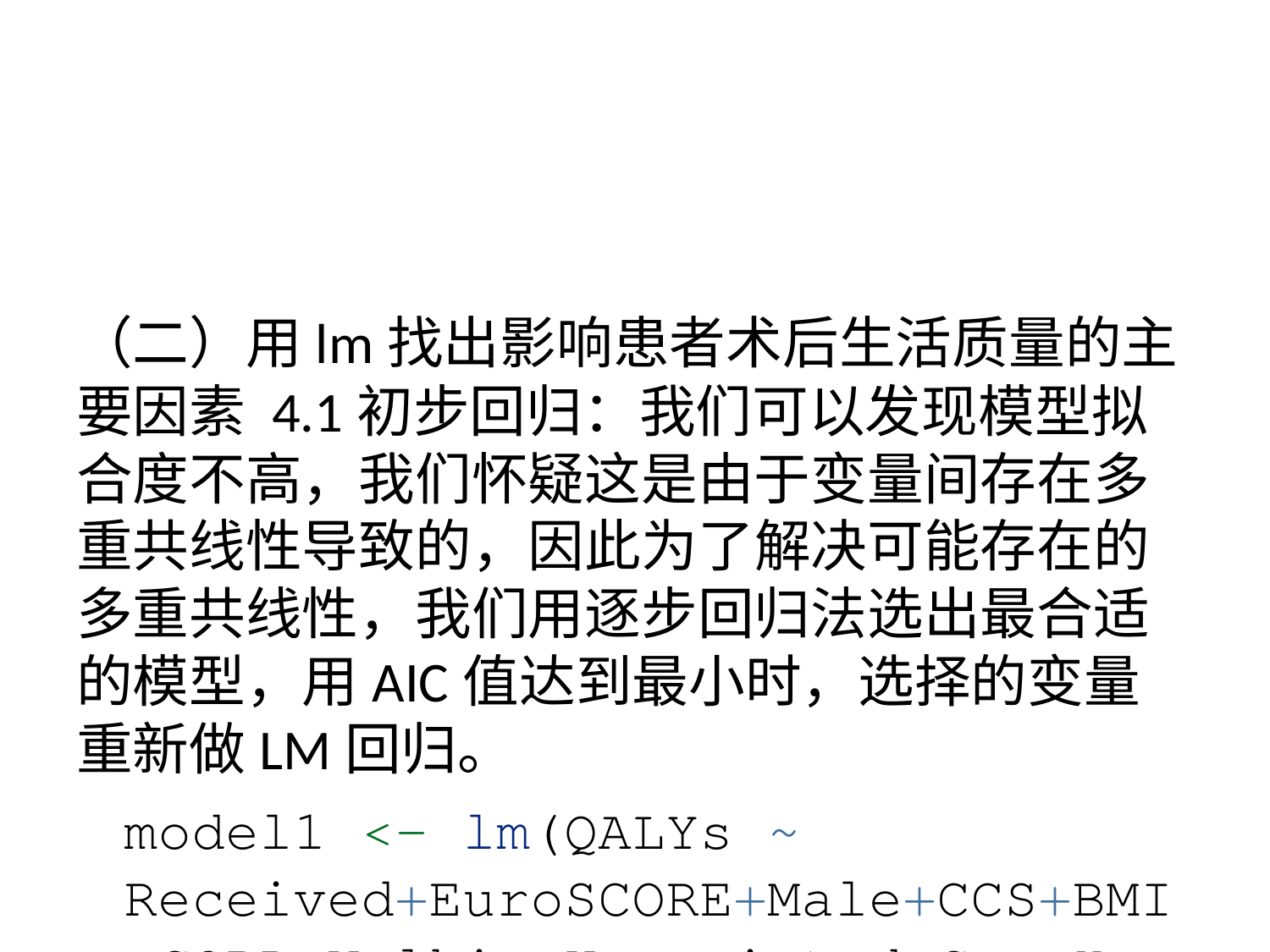

（二）用lm找出影响患者术后生活质量的主要因素 4.1初步回归：我们可以发现模型拟合度不高，我们怀疑这是由于变量间存在多重共线性导致的，因此为了解决可能存在的多重共线性，我们用逐步回归法选出最合适的模型，用AIC值达到最小时，选择的变量重新做LM回归。
model1 <- lm(QALYs ~ Received+EuroSCORE+Male+CCS+BMI+COPD+WalkingUnassisted+CareHome+FEV1baseline+NurseExperience+Pain+Cost+age+recovery_time,data1)
summary(model1)
##
## Call:
## lm(formula = QALYs ~ Received + EuroSCORE + Male + CCS + BMI +
##     COPD + WalkingUnassisted + CareHome + FEV1baseline + NurseExperience +
##     Pain + Cost + age + recovery_time, data = data1)
##
## Residuals:
##      Min       1Q   Median       3Q      Max
## -0.66700 -0.13647  0.01186  0.15511  0.50170
##
## Coefficients:
##                         Estimate Std. Error t value Pr(>|t|)
## (Intercept)            3.840e-01  2.694e-01   1.425    0.154
## ReceivedMS             1.220e-01  1.760e-02   6.929 8.03e-12 ***
## EuroSCORE             -3.314e-03  4.068e-03  -0.815    0.415
## MaleTRUE              -4.566e-02  3.050e-02  -1.497    0.135
## CCS                   -2.677e-03  7.438e-03  -0.360    0.719
## BMI                   -8.109e-04  2.540e-03  -0.319    0.750
## COPDTRUE              -1.998e-02  1.631e-02  -1.225    0.221
## WalkingUnassistedTRUE  2.218e-02  3.739e-02   0.593    0.553
## CareHomeTRUE          -4.879e-03  1.853e-02  -0.263    0.792
## FEV1baseline           2.338e-02  1.525e-02   1.533    0.126
## NurseExperience        1.158e-03  1.147e-03   1.010    0.313
## Pain                   6.309e-04  1.314e-03   0.480    0.631
## Cost                  -5.885e-06  8.152e-07  -7.219 1.11e-12 ***
## age                    2.313e-03  2.959e-03   0.782    0.435
## recovery_time          1.136e-03  9.236e-04   1.230    0.219
## ---
## Signif. codes:  0 '***' 0.001 '**' 0.01 '*' 0.05 '.' 0.1 ' ' 1
##
## Residual standard error: 0.2295 on 904 degrees of freedom
## Multiple R-squared:  0.1116, Adjusted R-squared:  0.09779
## F-statistic: 8.108 on 14 and 904 DF,  p-value: < 2.2e-16
4.2逐步回归——我们选择AIC值最小的模型
lm.step <- step(model1)
## Start:  AIC=-2690.33
## QALYs ~ Received + EuroSCORE + Male + CCS + BMI + COPD + WalkingUnassisted +
##     CareHome + FEV1baseline + NurseExperience + Pain + Cost +
##     age + recovery_time
##
##                     Df Sum of Sq    RSS     AIC
## - CareHome           1   0.00365 47.621 -2692.2
## - BMI                1   0.00537 47.623 -2692.2
## - CCS                1   0.00682 47.624 -2692.2
## - Pain               1   0.01215 47.629 -2692.1
## - WalkingUnassisted  1   0.01854 47.636 -2692.0
## - age                1   0.03218 47.649 -2691.7
## - EuroSCORE          1   0.03496 47.652 -2691.7
## - NurseExperience    1   0.05374 47.671 -2691.3
## - COPD               1   0.07908 47.696 -2690.8
## - recovery_time      1   0.07971 47.697 -2690.8
## <none>                           47.617 -2690.3
## - Male               1   0.11806 47.735 -2690.1
## - FEV1baseline       1   0.12382 47.741 -2689.9
## - Received           1   2.52924 50.146 -2644.8
## - Cost               1   2.74531 50.362 -2640.8
##
## Step:  AIC=-2692.25
## QALYs ~ Received + EuroSCORE + Male + CCS + BMI + COPD + WalkingUnassisted +
##     FEV1baseline + NurseExperience + Pain + Cost + age + recovery_time
##
##                     Df Sum of Sq    RSS     AIC
## - BMI                1   0.00564 47.626 -2694.2
## - CCS                1   0.00695 47.628 -2694.1
## - Pain               1   0.01186 47.633 -2694.0
## - WalkingUnassisted  1   0.01872 47.640 -2693.9
## - age                1   0.03193 47.653 -2693.6
## - EuroSCORE          1   0.03533 47.656 -2693.6
## - NurseExperience    1   0.05308 47.674 -2693.2
## - COPD               1   0.07951 47.700 -2692.7
## - recovery_time      1   0.08117 47.702 -2692.7
## <none>                           47.621 -2692.2
## - Male               1   0.11819 47.739 -2692.0
## - FEV1baseline       1   0.12394 47.745 -2691.9
## - Received           1   2.54254 50.163 -2646.4
## - Cost               1   2.74199 50.363 -2642.8
##
## Step:  AIC=-2694.15
## QALYs ~ Received + EuroSCORE + Male + CCS + COPD + WalkingUnassisted +
##     FEV1baseline + NurseExperience + Pain + Cost + age + recovery_time
##
##                     Df Sum of Sq    RSS     AIC
## - CCS                1   0.00663 47.633 -2696.0
## - Pain               1   0.01300 47.639 -2695.9
## - WalkingUnassisted  1   0.01940 47.646 -2695.8
## - age                1   0.03408 47.661 -2695.5
## - EuroSCORE          1   0.03563 47.662 -2695.5
## - NurseExperience    1   0.05136 47.678 -2695.2
## - COPD               1   0.08099 47.707 -2694.6
## - recovery_time      1   0.08110 47.708 -2694.6
## <none>                           47.626 -2694.2
## - Male               1   0.11732 47.744 -2693.9
## - FEV1baseline       1   0.12317 47.750 -2693.8
## - Received           1   2.53812 50.165 -2648.4
## - Cost               1   2.74270 50.369 -2644.7
##
## Step:  AIC=-2696.02
## QALYs ~ Received + EuroSCORE + Male + COPD + WalkingUnassisted +
##     FEV1baseline + NurseExperience + Pain + Cost + age + recovery_time
##
##                     Df Sum of Sq    RSS     AIC
## - Pain               1   0.00819 47.641 -2697.9
## - WalkingUnassisted  1   0.01950 47.653 -2697.6
## - age                1   0.02804 47.661 -2697.5
## - EuroSCORE          1   0.03587 47.669 -2697.3
## - NurseExperience    1   0.05324 47.686 -2697.0
## - COPD               1   0.07649 47.710 -2696.5
## - recovery_time      1   0.08302 47.716 -2696.4
## <none>                           47.633 -2696.0
## - Male               1   0.11667 47.750 -2695.8
## - FEV1baseline       1   0.12217 47.755 -2695.7
## - Received           1   2.65732 50.290 -2648.1
## - Cost               1   2.73722 50.370 -2646.7
##
## Step:  AIC=-2697.86
## QALYs ~ Received + EuroSCORE + Male + COPD + WalkingUnassisted +
##     FEV1baseline + NurseExperience + Cost + age + recovery_time
##
##                     Df Sum of Sq    RSS     AIC
## - WalkingUnassisted  1    0.0195 47.661 -2699.5
## - age                1    0.0283 47.670 -2699.3
## - EuroSCORE          1    0.0359 47.677 -2699.2
## - NurseExperience    1    0.0523 47.694 -2698.8
## - COPD               1    0.0683 47.710 -2698.5
## - recovery_time      1    0.0830 47.724 -2698.3
## <none>                           47.641 -2697.9
## - Male               1    0.1148 47.756 -2697.7
## - FEV1baseline       1    0.1205 47.762 -2697.5
## - Cost               1    2.7401 50.381 -2648.5
## - Received           1    3.4731 51.114 -2635.2
##
## Step:  AIC=-2699.48
## QALYs ~ Received + EuroSCORE + Male + COPD + FEV1baseline + NurseExperience +
##     Cost + age + recovery_time
##
##                   Df Sum of Sq    RSS     AIC
## - age              1    0.0304 47.691 -2700.9
## - EuroSCORE        1    0.0346 47.695 -2700.8
## - NurseExperience  1    0.0526 47.713 -2700.5
## - COPD             1    0.0669 47.728 -2700.2
## - recovery_time    1    0.0828 47.744 -2699.9
## <none>                         47.661 -2699.5
## - Male             1    0.1129 47.774 -2699.3
## - FEV1baseline     1    0.1176 47.778 -2699.2
## - Cost             1    2.8036 50.464 -2648.9
## - Received         1    3.4591 51.120 -2637.1
##
## Step:  AIC=-2700.9
## QALYs ~ Received + EuroSCORE + Male + COPD + FEV1baseline + NurseExperience +
##     Cost + recovery_time
##
##                   Df Sum of Sq    RSS     AIC
## - EuroSCORE        1    0.0318 47.723 -2702.3
## - NurseExperience  1    0.0505 47.742 -2701.9
## - COPD             1    0.0661 47.757 -2701.6
## - recovery_time    1    0.0866 47.778 -2701.2
## <none>                         47.691 -2700.9
## - Male             1    0.1182 47.809 -2700.6
## - FEV1baseline     1    0.1243 47.816 -2700.5
## - Cost             1    2.7918 50.483 -2650.6
## - Received         1    3.4569 51.148 -2638.6
##
## Step:  AIC=-2702.28
## QALYs ~ Received + Male + COPD + FEV1baseline + NurseExperience +
##     Cost + recovery_time
##
##                   Df Sum of Sq    RSS     AIC
## - NurseExperience  1    0.0487 47.772 -2703.3
## - COPD             1    0.0674 47.791 -2703.0
## - recovery_time    1    0.0881 47.811 -2702.6
## <none>                         47.723 -2702.3
## - Male             1    0.1198 47.843 -2702.0
## - FEV1baseline     1    0.1250 47.848 -2701.9
## - Cost             1    2.8282 50.551 -2651.4
## - Received         1    3.4438 51.167 -2640.2
##
## Step:  AIC=-2703.35
## QALYs ~ Received + Male + COPD + FEV1baseline + Cost + recovery_time
##
##                 Df Sum of Sq    RSS     AIC
## - COPD           1    0.0635 47.835 -2704.1
## - recovery_time  1    0.0880 47.860 -2703.7
## <none>                       47.772 -2703.3
## - Male           1    0.1212 47.893 -2703.0
## - FEV1baseline   1    0.1257 47.897 -2702.9
## - Cost           1    2.8357 50.607 -2652.3
## - Received       1    3.4313 51.203 -2641.6
##
## Step:  AIC=-2704.13
## QALYs ~ Received + Male + FEV1baseline + Cost + recovery_time
##
##                 Df Sum of Sq    RSS     AIC
## - recovery_time  1    0.0807 47.916 -2704.6
## <none>                       47.835 -2704.1
## - Male           1    0.1197 47.955 -2703.8
## - FEV1baseline   1    0.1220 47.957 -2703.8
## - Cost           1    2.8118 50.647 -2653.6
## - Received       1    3.4141 51.249 -2642.8
##
## Step:  AIC=-2704.58
## QALYs ~ Received + Male + FEV1baseline + Cost
##
##                Df Sum of Sq    RSS     AIC
## <none>                      47.916 -2704.6
## - FEV1baseline  1    0.1227 48.039 -2704.2
## - Male          1    0.1244 48.040 -2704.2
## - Cost          1    2.8624 50.778 -2653.2
## - Received      1    3.3339 51.250 -2644.8
结论：由逐步回归我们最终得到的模型和变量是 QALYs ~ Received + Male + FEV1baseline + Cost 它满足AIC=-2704.58达到最小值
4.3再次对修正后的模型进行拟合
model2 <- lm(QALYs ~ Received + Male + FEV1baseline + Cost, data=data1)
summary(model2)
##
## Call:
## lm(formula = QALYs ~ Received + Male + FEV1baseline + Cost, data = data1)
##
## Residuals:
##     Min      1Q  Median      3Q     Max
## -0.6713 -0.1360  0.0096  0.1595  0.5087
##
## Coefficients:
##                Estimate Std. Error t value Pr(>|t|)
## (Intercept)   5.318e-01  3.676e-02  14.465  < 2e-16 ***
## ReceivedMS    1.217e-01  1.526e-02   7.975 4.55e-15 ***
## MaleTRUE     -4.676e-02  3.036e-02  -1.540    0.124
## FEV1baseline  2.321e-02  1.517e-02   1.530    0.126
## Cost         -5.945e-06  8.046e-07  -7.389 3.33e-13 ***
## ---
## Signif. codes:  0 '***' 0.001 '**' 0.01 '*' 0.05 '.' 0.1 ' ' 1
##
## Residual standard error: 0.229 on 914 degrees of freedom
## Multiple R-squared:  0.106,  Adjusted R-squared:  0.1021
## F-statistic: 27.09 on 4 and 914 DF,  p-value: < 2.2e-16
4.4变量检验 a.显著性检验： 根据拟合优度R^2=0.1021,我们可以发现，模型的拟合程度依然不高，但是P值<0.05，模型依然是显著的。
b.异方差检验：根据图示我们可以认为，模型没有明显的异方差问题。
par(mfrow=c(2,2))
e <- resid(model2)
plot(e)
d <- e/sqrt(deviance(model2)/919) #标准化残差
hist(d,probability = T)      #绘制回归标准化残差概率图
lines(density(d),col='red')  #添加回归线
qqnorm(d) #QQ图正态性检验
qqline(d) #添加趋势线
r <- rstudent(model2)
plot(data$QALYs,r,ylim = c(-4,4),xlim = c(0,1)) #标准化残差关于响应变量图